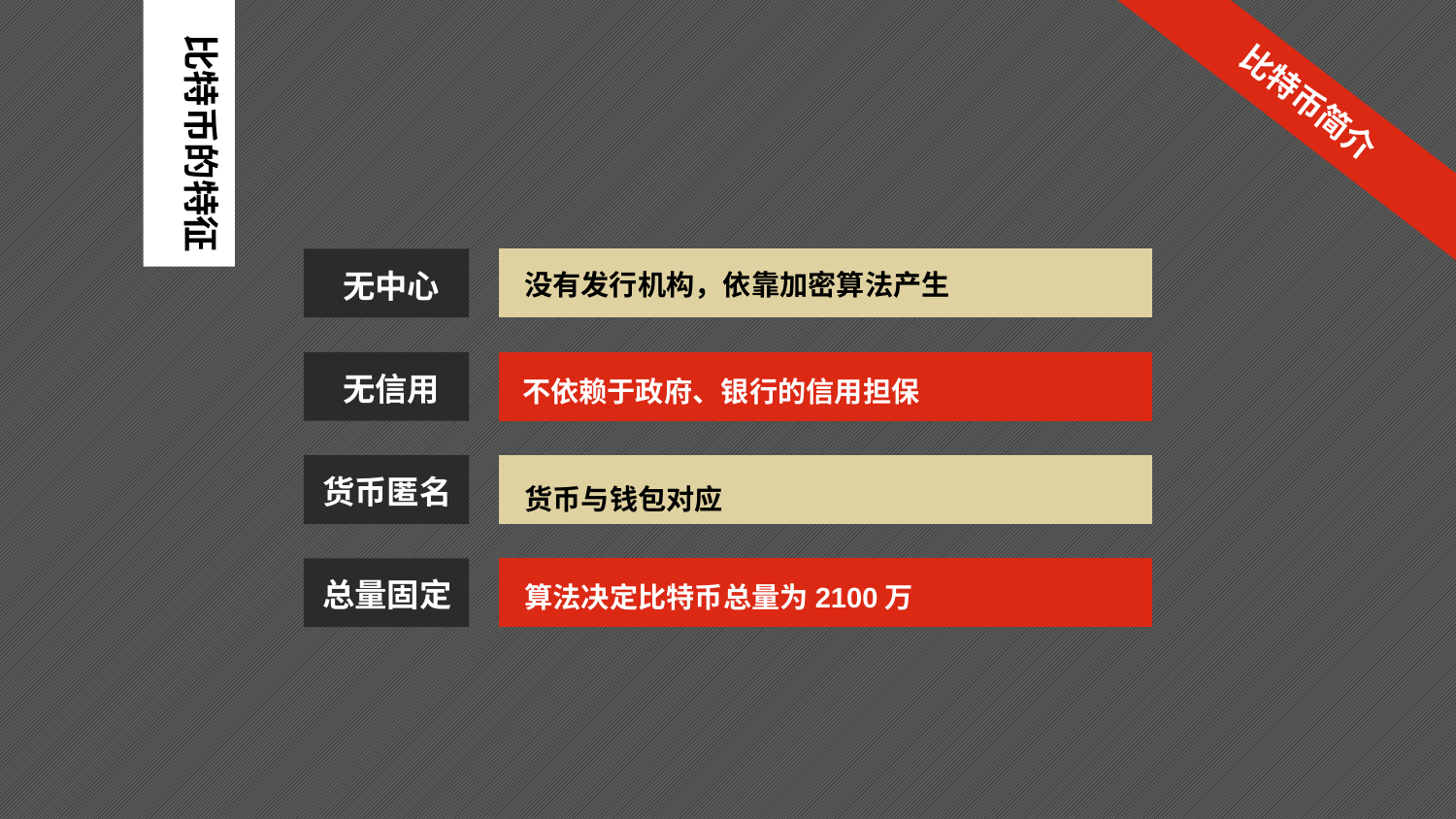

比特币的特征

比特币简介

无中心

没有发行机构，依靠加密算法产生

无信用

不依赖于政府、银行的信用担保

货币匿名

货币与钱包对应

总量固定

算法决定比特币总量为2100万